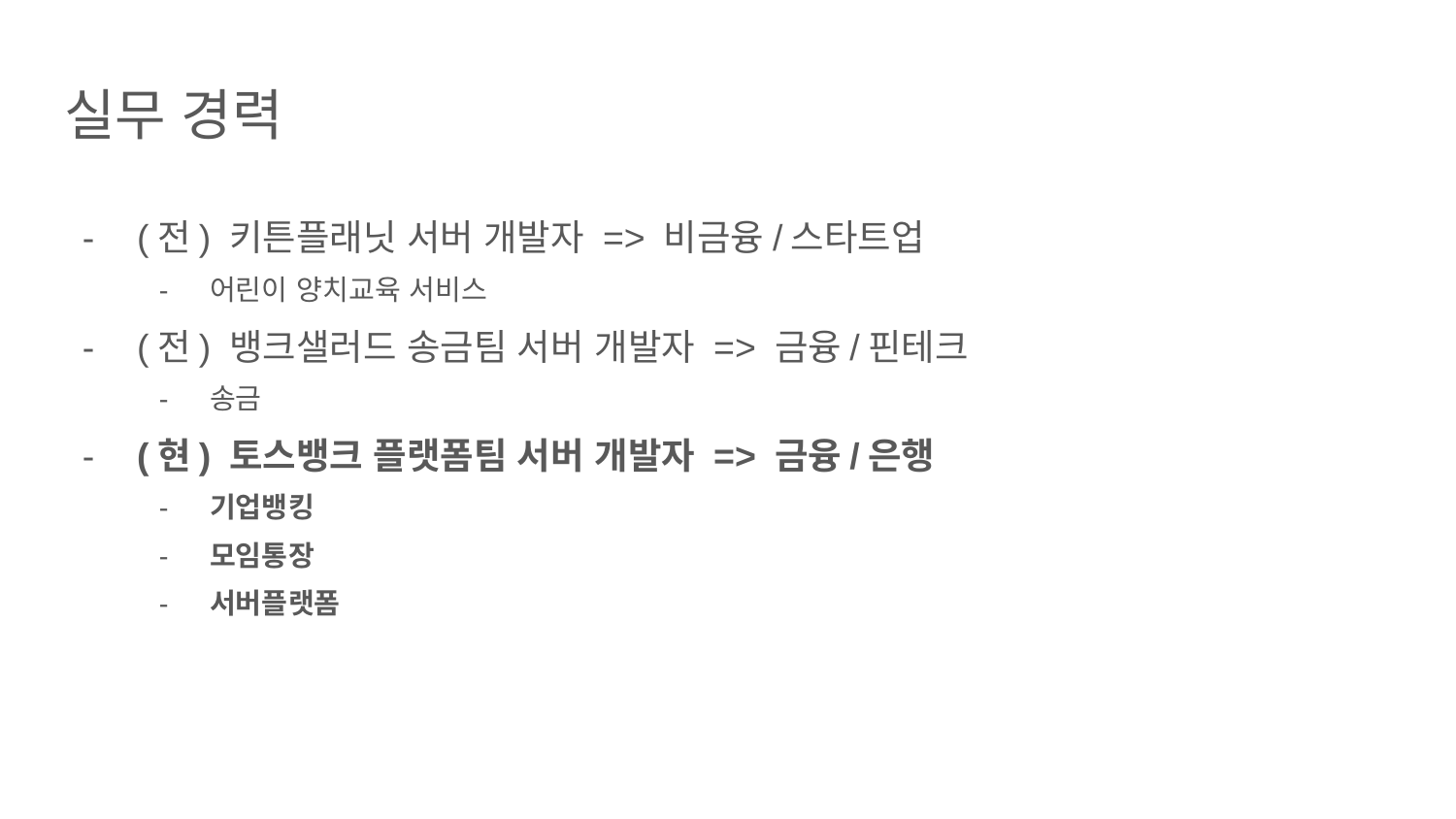

# 실무 경력

(전) 키튼플래닛 서버 개발자 => 비금융/스타트업
어린이 양치교육 서비스
(전) 뱅크샐러드 송금팀 서버 개발자 => 금융/핀테크
송금
(현) 토스뱅크 플랫폼팀 서버 개발자 => 금융/은행
기업뱅킹
모임통장
서버플랫폼